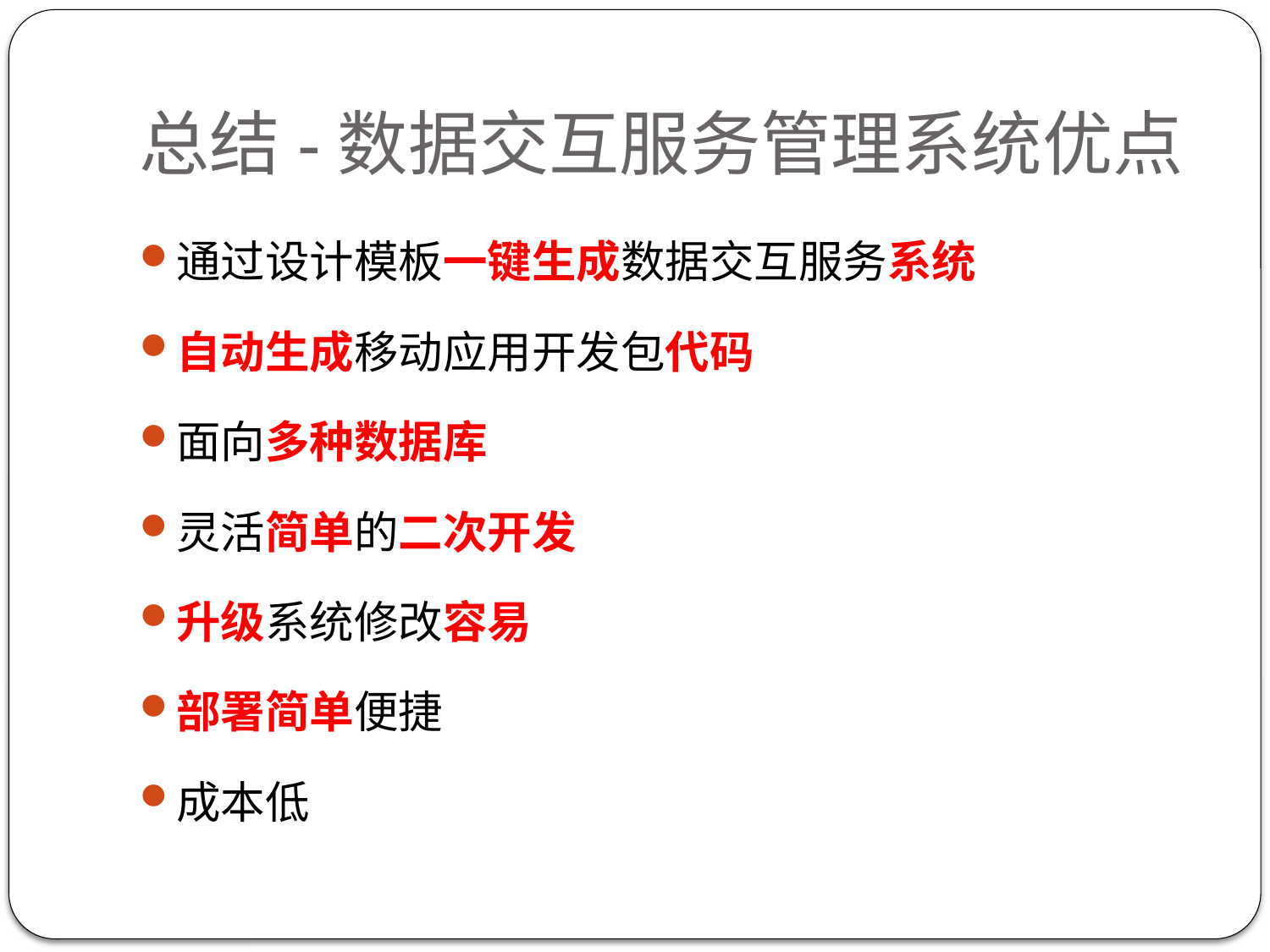

# 总结-数据交互服务管理系统优点
通过设计模板一键生成数据交互服务系统
自动生成移动应用开发包代码
面向多种数据库
灵活简单的二次开发
升级系统修改容易
部署简单便捷
成本低